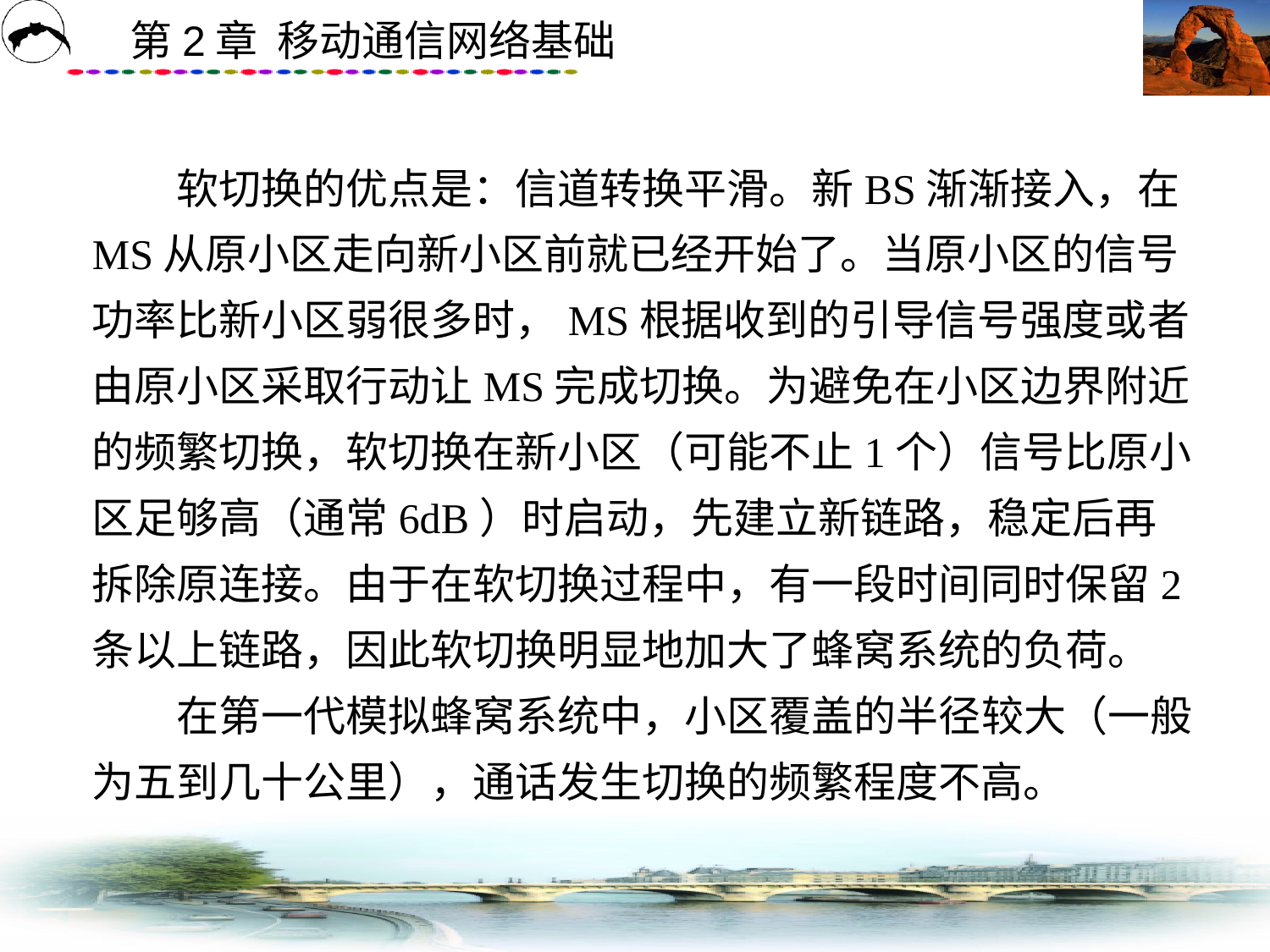

# 软切换的优点是：信道转换平滑。新BS渐渐接入，在MS从原小区走向新小区前就已经开始了。当原小区的信号功率比新小区弱很多时，MS根据收到的引导信号强度或者由原小区采取行动让MS完成切换。为避免在小区边界附近的频繁切换，软切换在新小区（可能不止1个）信号比原小区足够高（通常6dB）时启动，先建立新链路，稳定后再拆除原连接。由于在软切换过程中，有一段时间同时保留2条以上链路，因此软切换明显地加大了蜂窝系统的负荷。 　　在第一代模拟蜂窝系统中，小区覆盖的半径较大（一般为五到几十公里），通话发生切换的频繁程度不高。